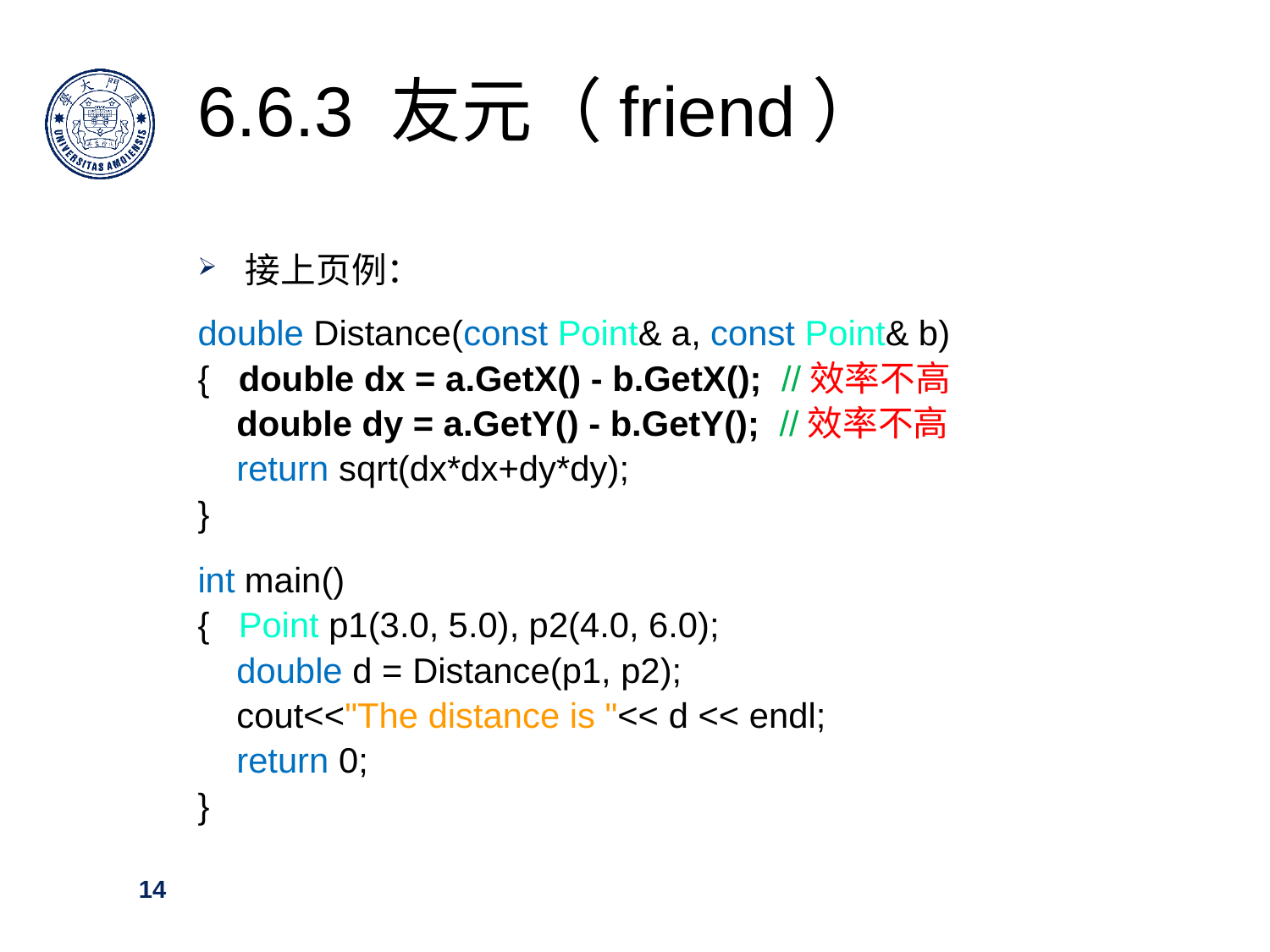

6.6.3 友元（friend）
接上页例：

double Distance(const Point& a, const Point& b)
{   double dx = a.GetX() - b.GetX();  //效率不高
    double dy = a.GetY() - b.GetY();  //效率不高
    return sqrt(dx*dx+dy*dy);
}
int main()
{   Point p1(3.0, 5.0), p2(4.0, 6.0);
    double d = Distance(p1, p2);
    cout<<"The distance is "<< d << endl;
    return 0;
}
14